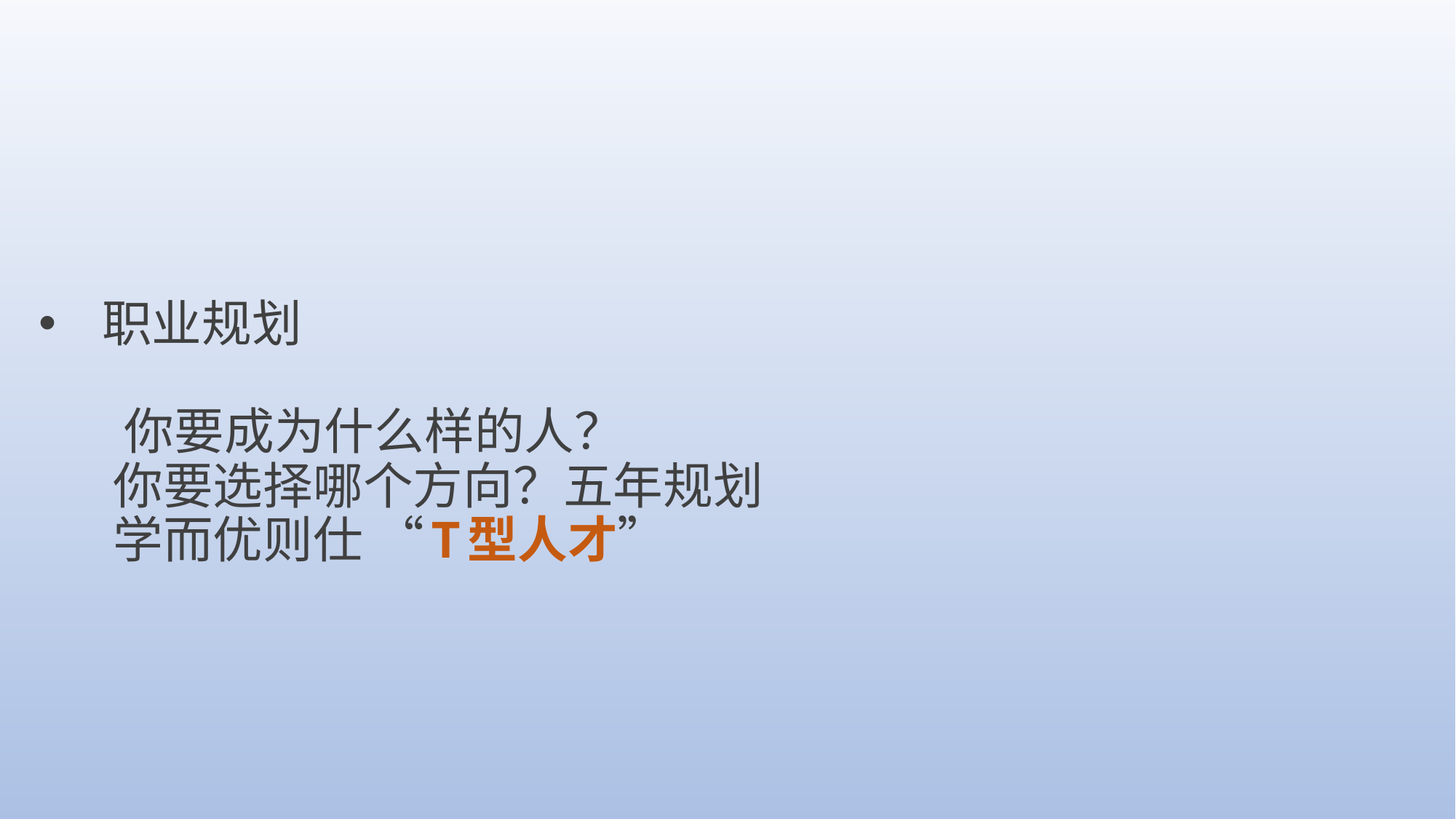

# 职业规划 你要成为什么样的人？ 你要选择哪个方向？五年规划 学而优则仕 “T型人才”